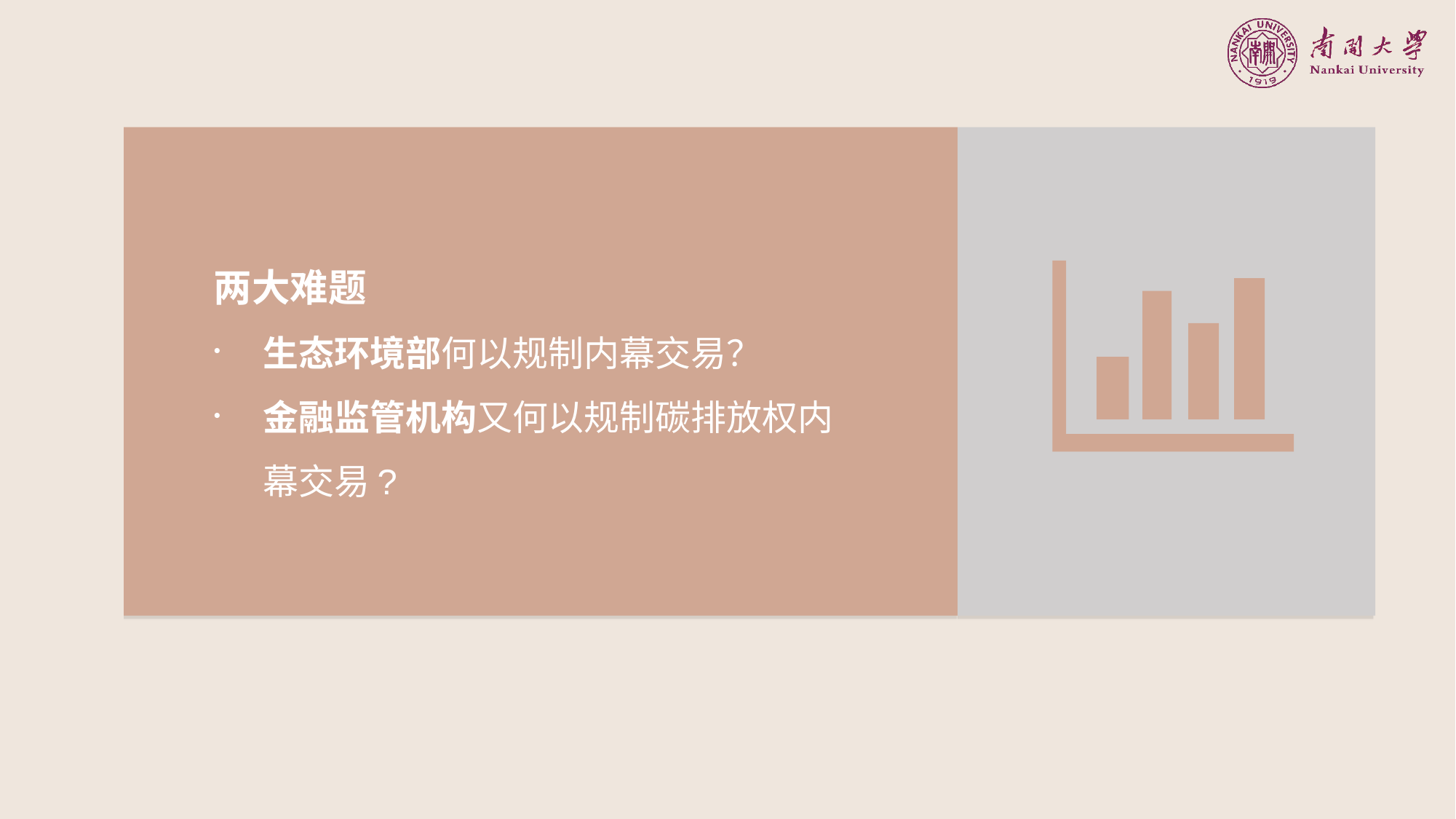

两大难题
生态环境部何以规制内幕交易？
金融监管机构又何以规制碳排放权内幕交易?